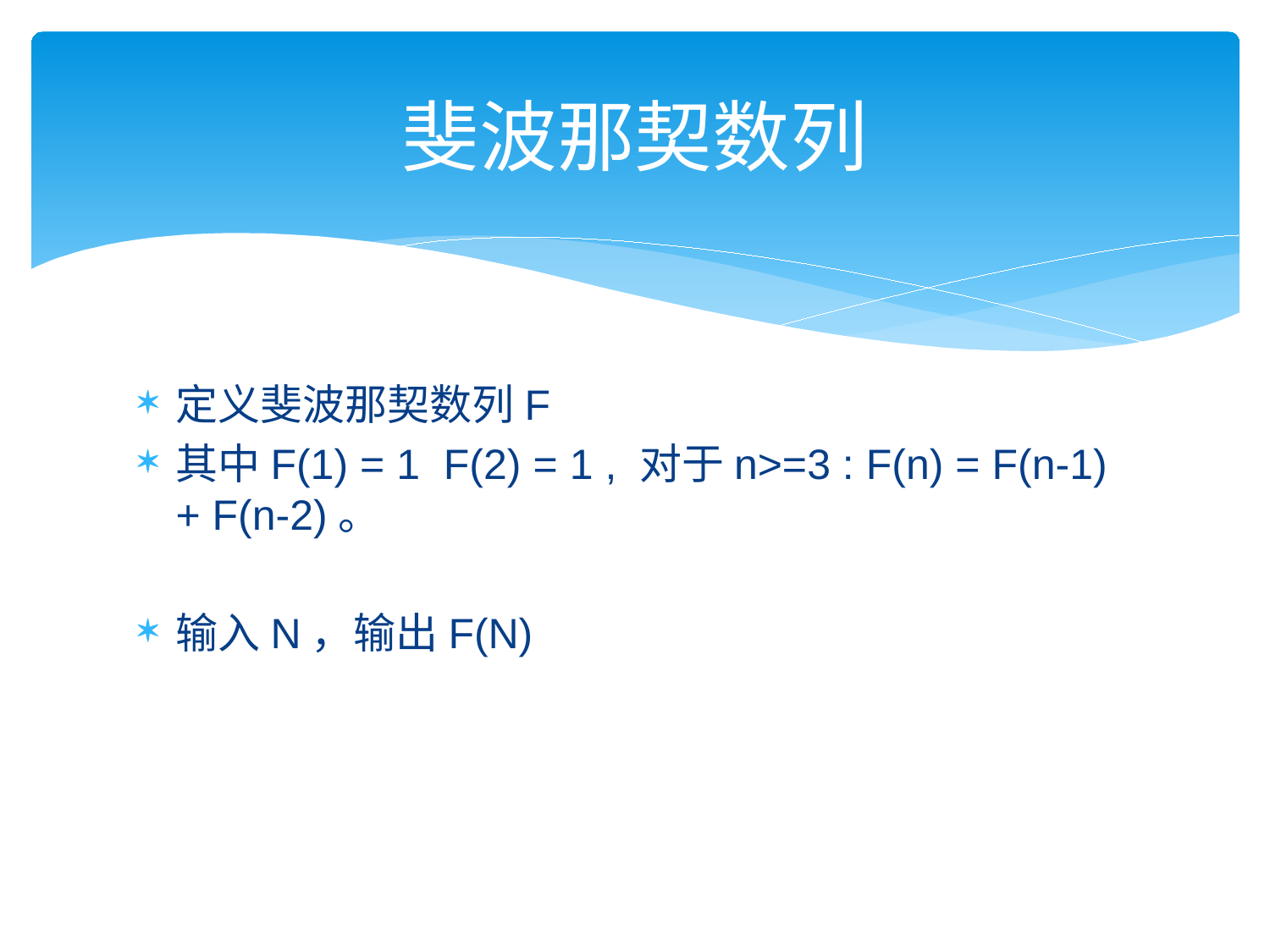

# 斐波那契数列
定义斐波那契数列F
其中F(1) = 1  F(2) = 1 , 对于n>=3 : F(n) = F(n-1) + F(n-2)。

输入N，输出F(N)